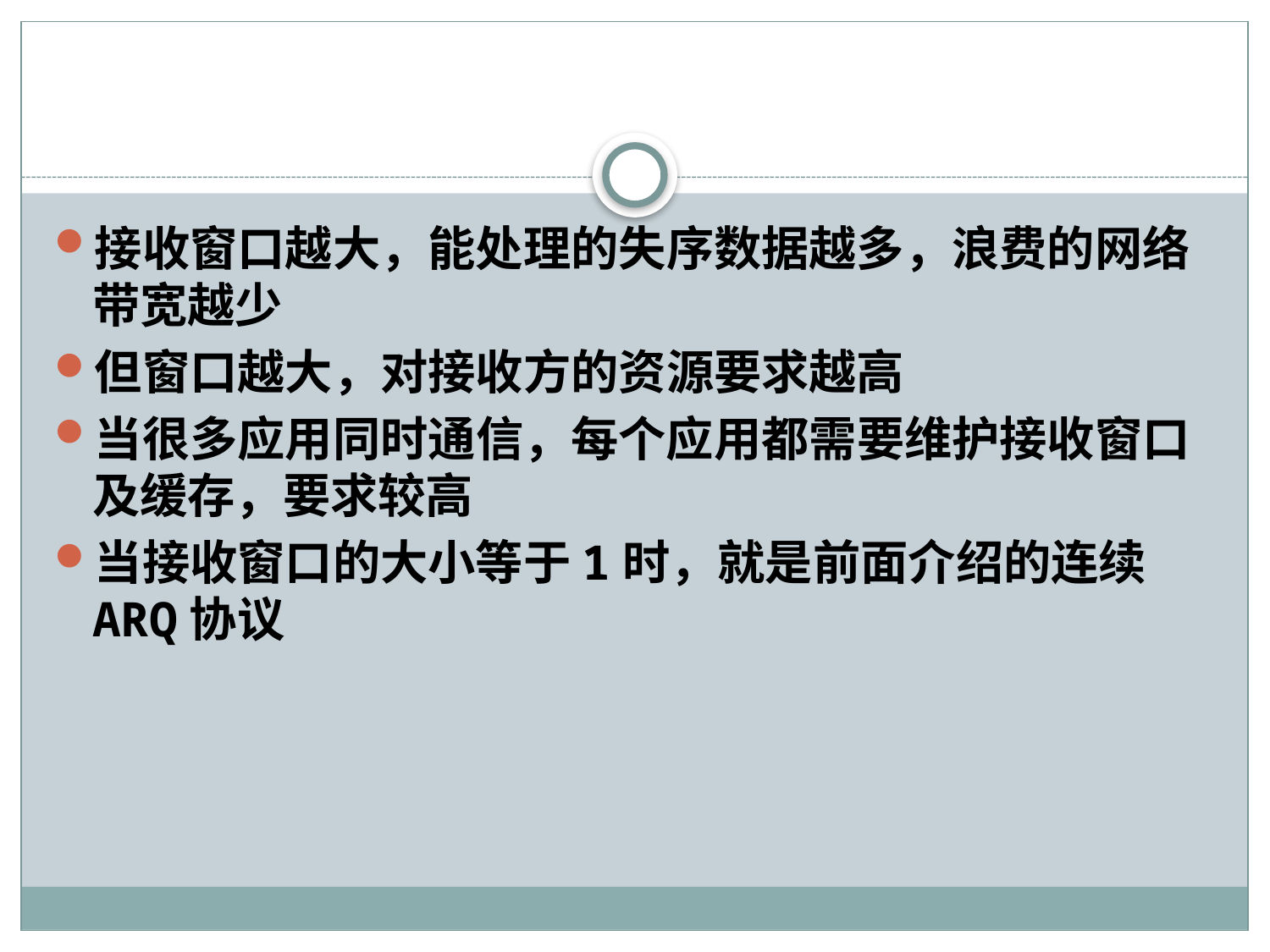

#
接收窗口越大，能处理的失序数据越多，浪费的网络带宽越少
但窗口越大，对接收方的资源要求越高
当很多应用同时通信，每个应用都需要维护接收窗口及缓存，要求较高
当接收窗口的大小等于1时，就是前面介绍的连续ARQ协议